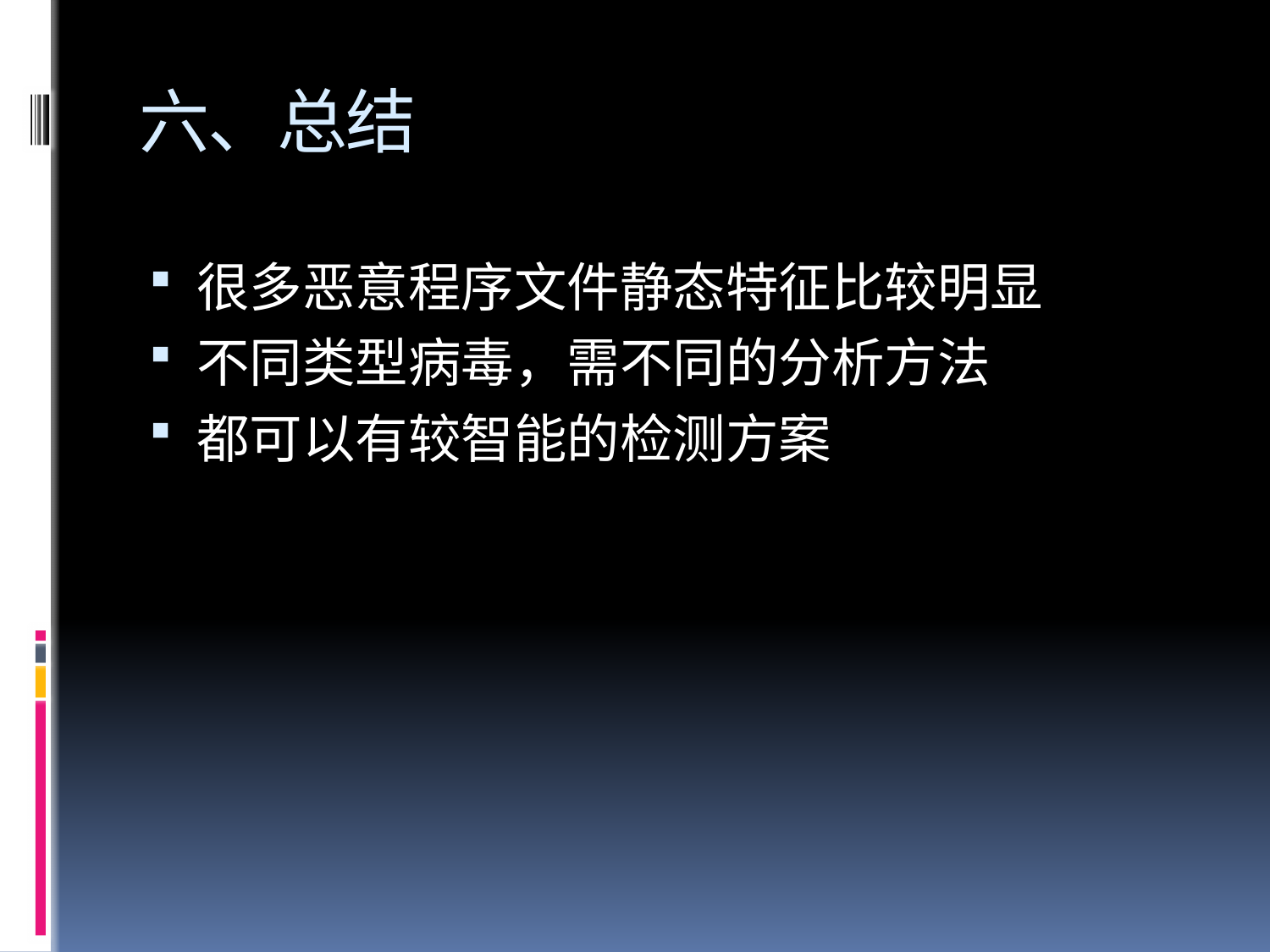

# 六、总结
很多恶意程序文件静态特征比较明显
不同类型病毒，需不同的分析方法
都可以有较智能的检测方案